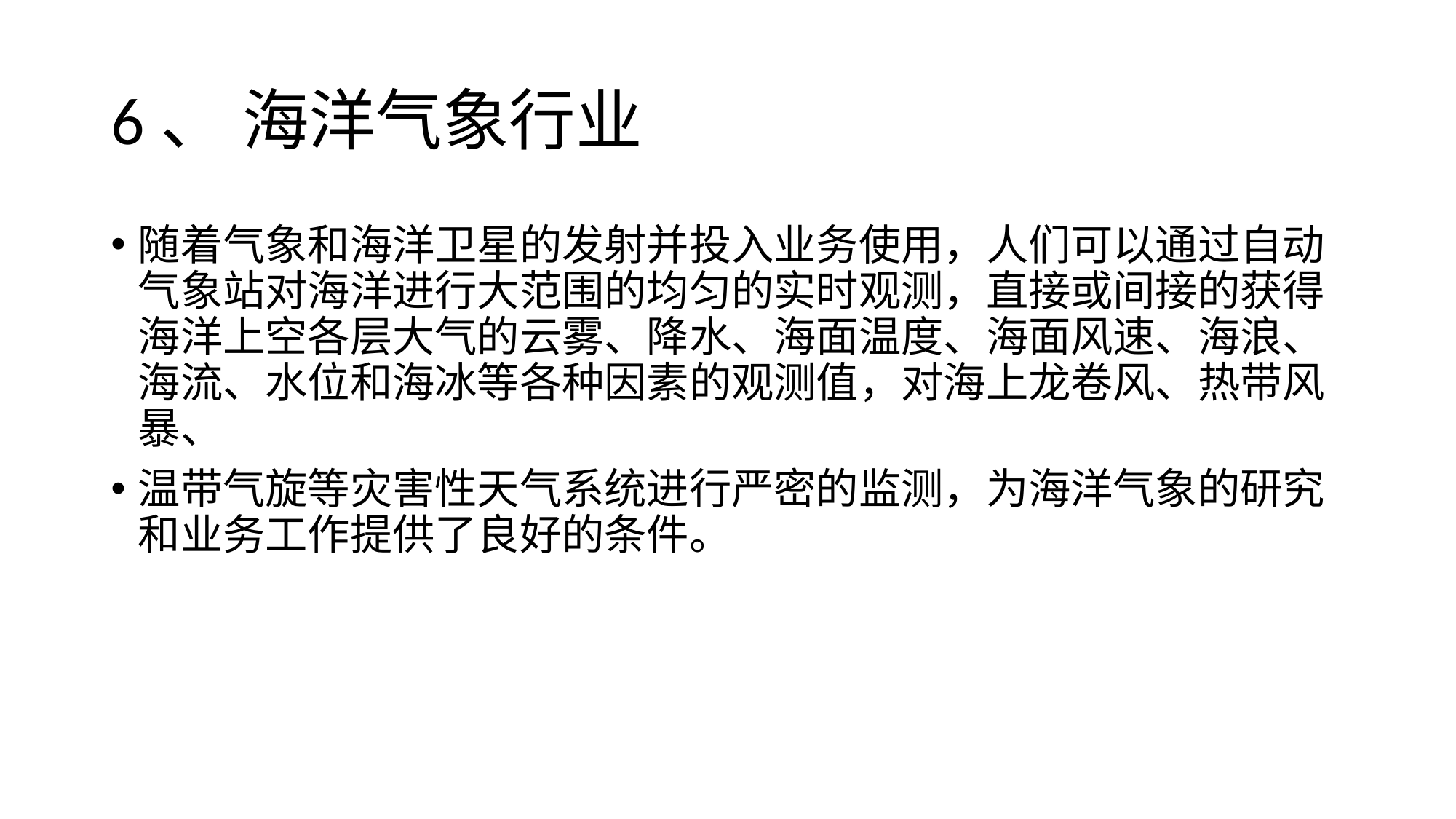

# 6、 海洋气象行业
随着气象和海洋卫星的发射并投入业务使用，人们可以通过自动气象站对海洋进行大范围的均匀的实时观测，直接或间接的获得海洋上空各层大气的云雾、降水、海面温度、海面风速、海浪、海流、水位和海冰等各种因素的观测值，对海上龙卷风、热带风暴、
温带气旋等灾害性天气系统进行严密的监测，为海洋气象的研究和业务工作提供了良好的条件。